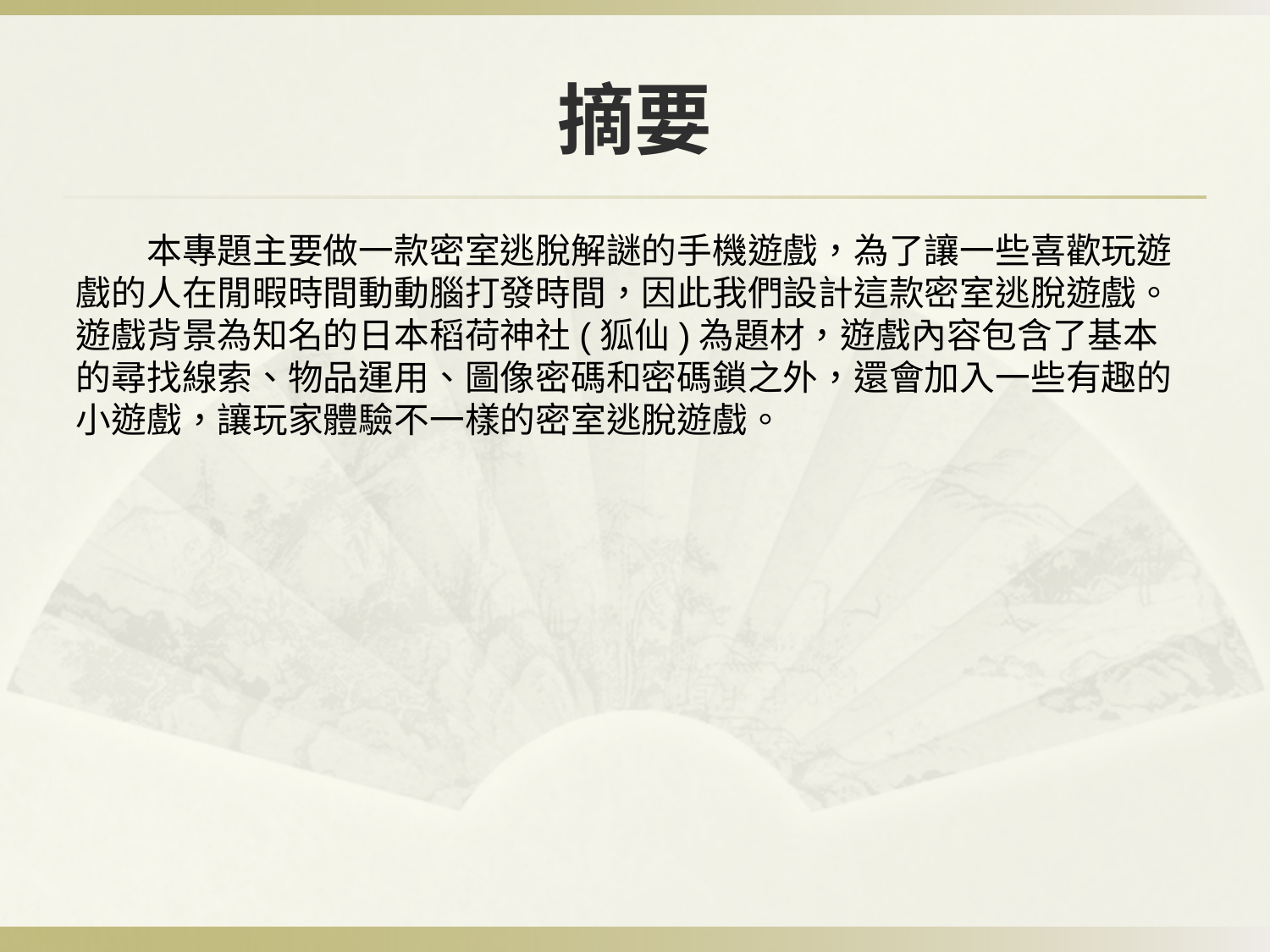

# 摘要
　　本專題主要做一款密室逃脫解謎的手機遊戲，為了讓一些喜歡玩遊戲的人在閒暇時間動動腦打發時間，因此我們設計這款密室逃脫遊戲。遊戲背景為知名的日本稻荷神社(狐仙)為題材，遊戲內容包含了基本的尋找線索、物品運用、圖像密碼和密碼鎖之外，還會加入一些有趣的小遊戲，讓玩家體驗不一樣的密室逃脫遊戲。